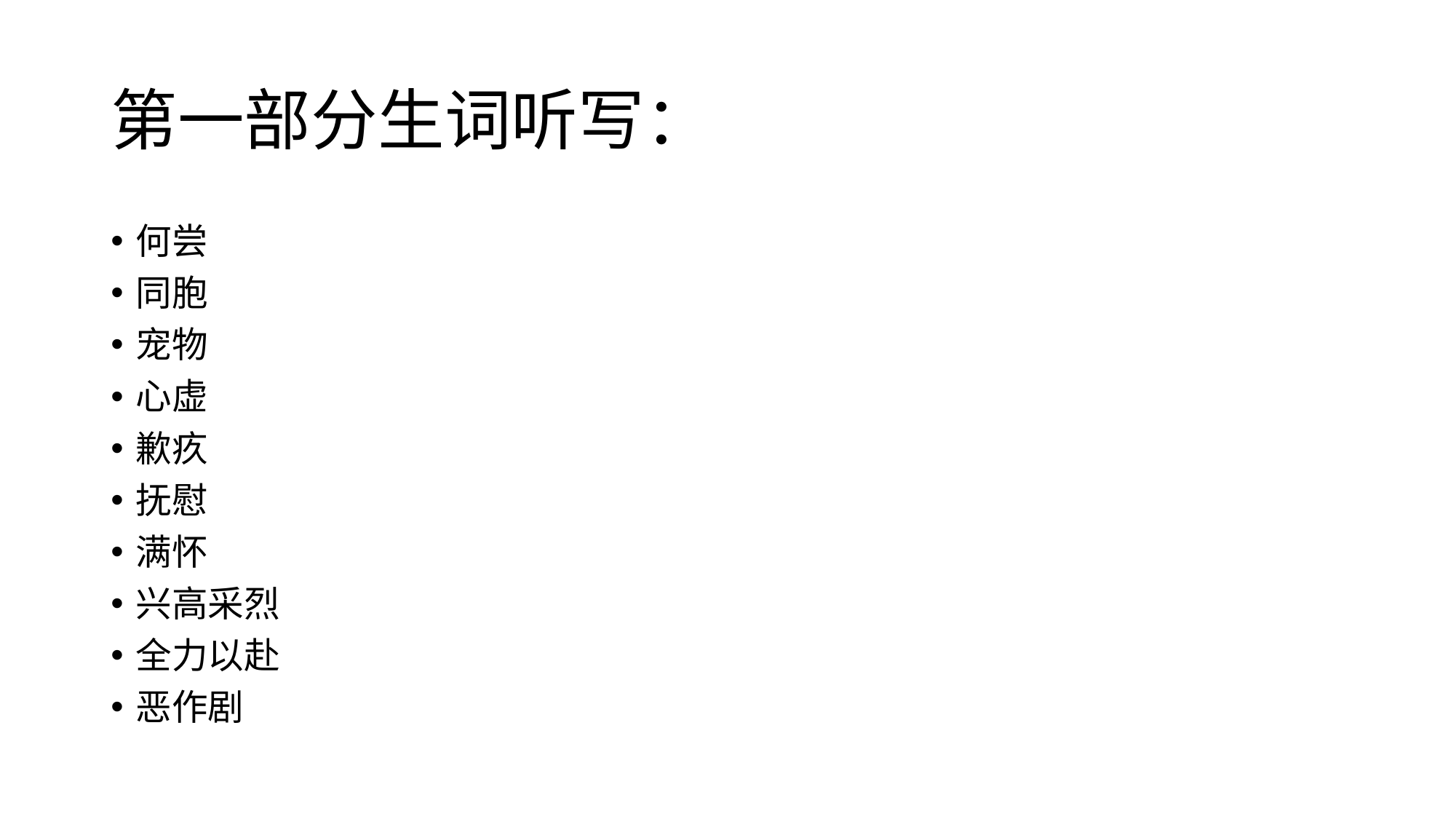

# 第一部分生词听写：
何尝
同胞
宠物
心虚
歉疚
抚慰
满怀
兴高采烈
全力以赴
恶作剧